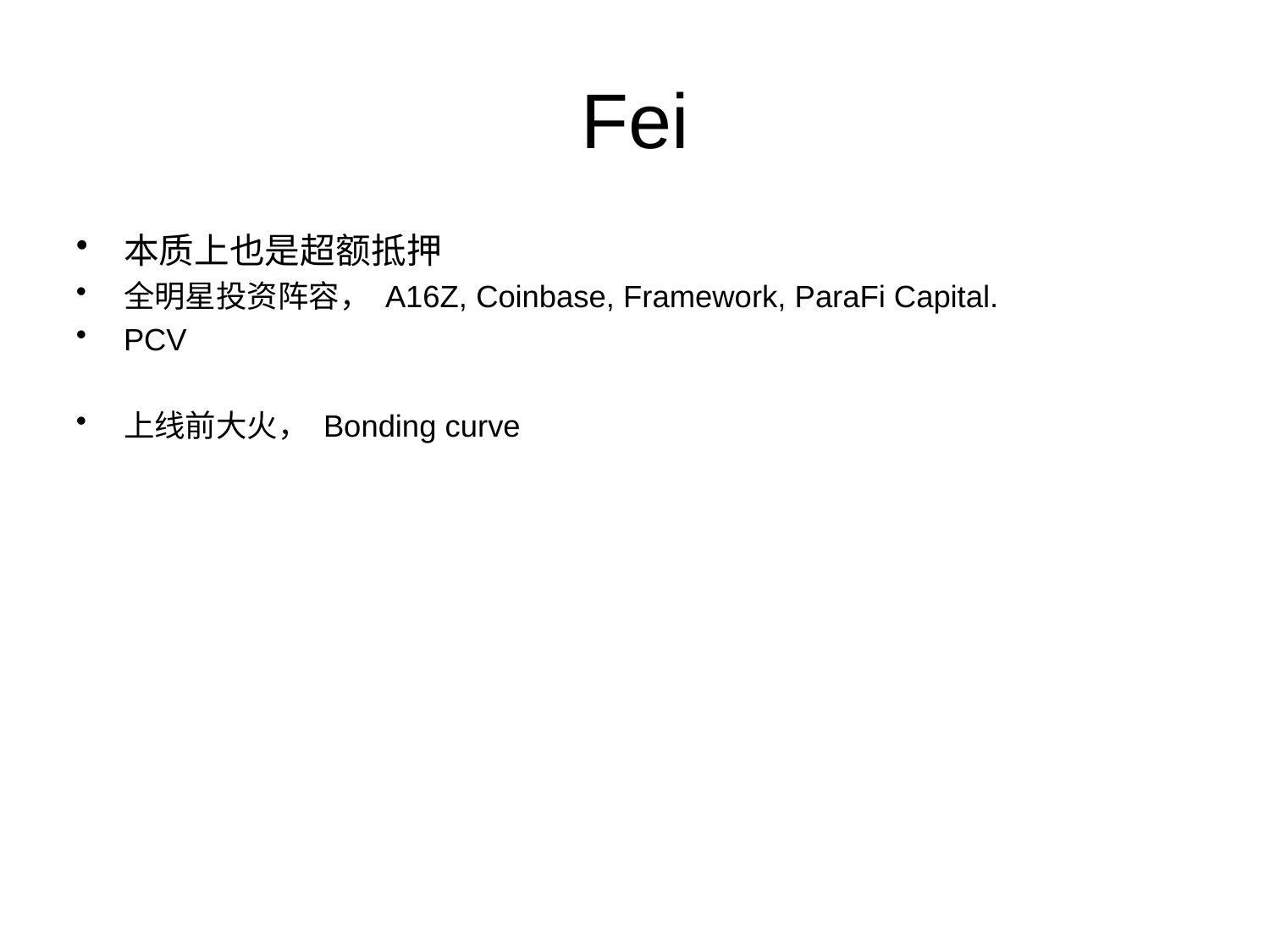

# Fei
本质上也是超额抵押
全明星投资阵容， A16Z, Coinbase, Framework, ParaFi Capital.
PCV

上线前大火， Bonding curve